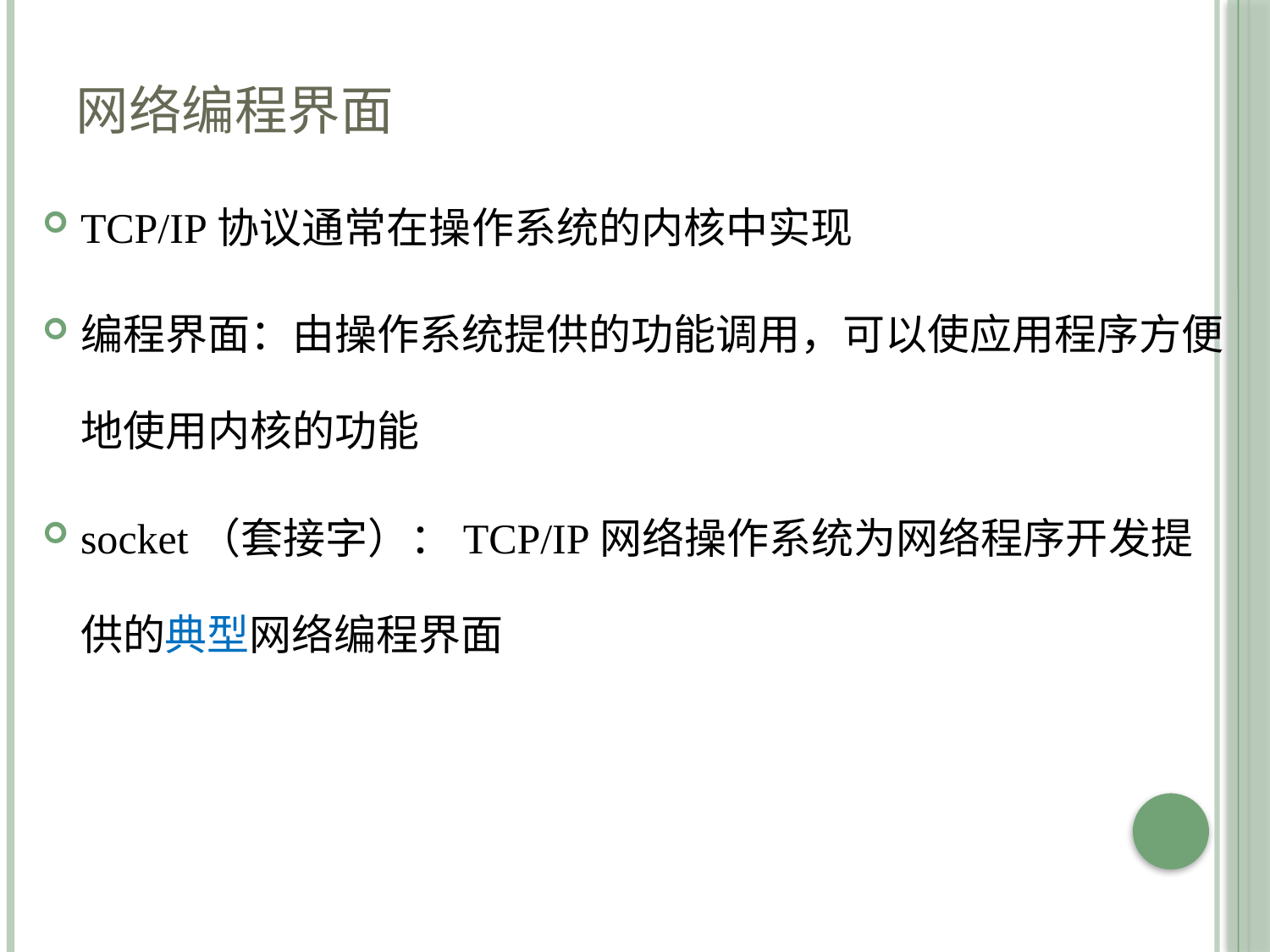

# 网络编程界面
TCP/IP协议通常在操作系统的内核中实现
编程界面：由操作系统提供的功能调用，可以使应用程序方便地使用内核的功能
socket（套接字）：TCP/IP网络操作系统为网络程序开发提供的典型网络编程界面